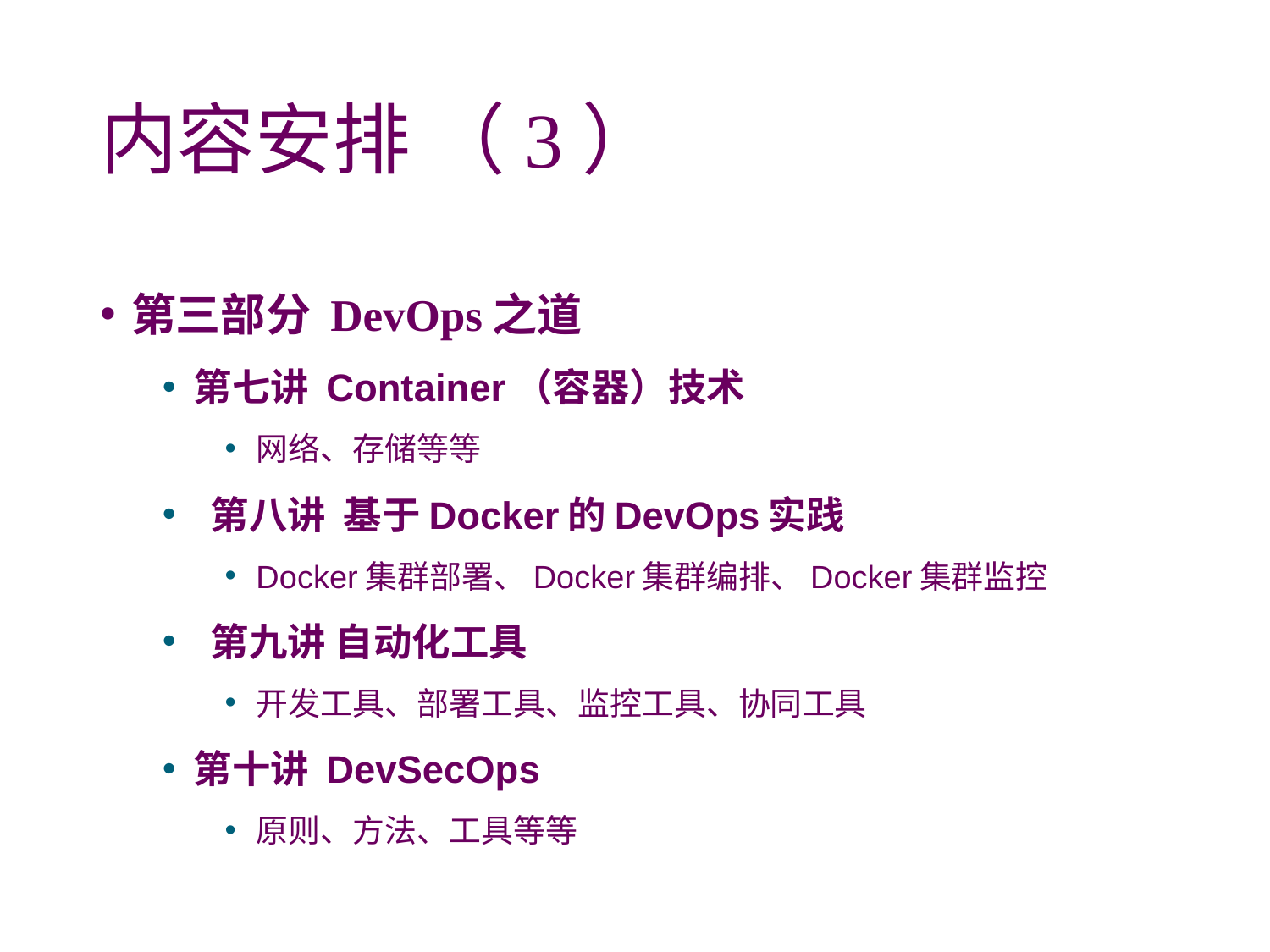

# 内容安排 （3）
第三部分 DevOps之道
第七讲	 Container（容器）技术
网络、存储等等
 第八讲  基于Docker的DevOps实践
Docker集群部署、Docker集群编排、Docker集群监控
 第九讲 自动化工具
开发工具、部署工具、监控工具、协同工具
第十讲 DevSecOps
原则、方法、工具等等